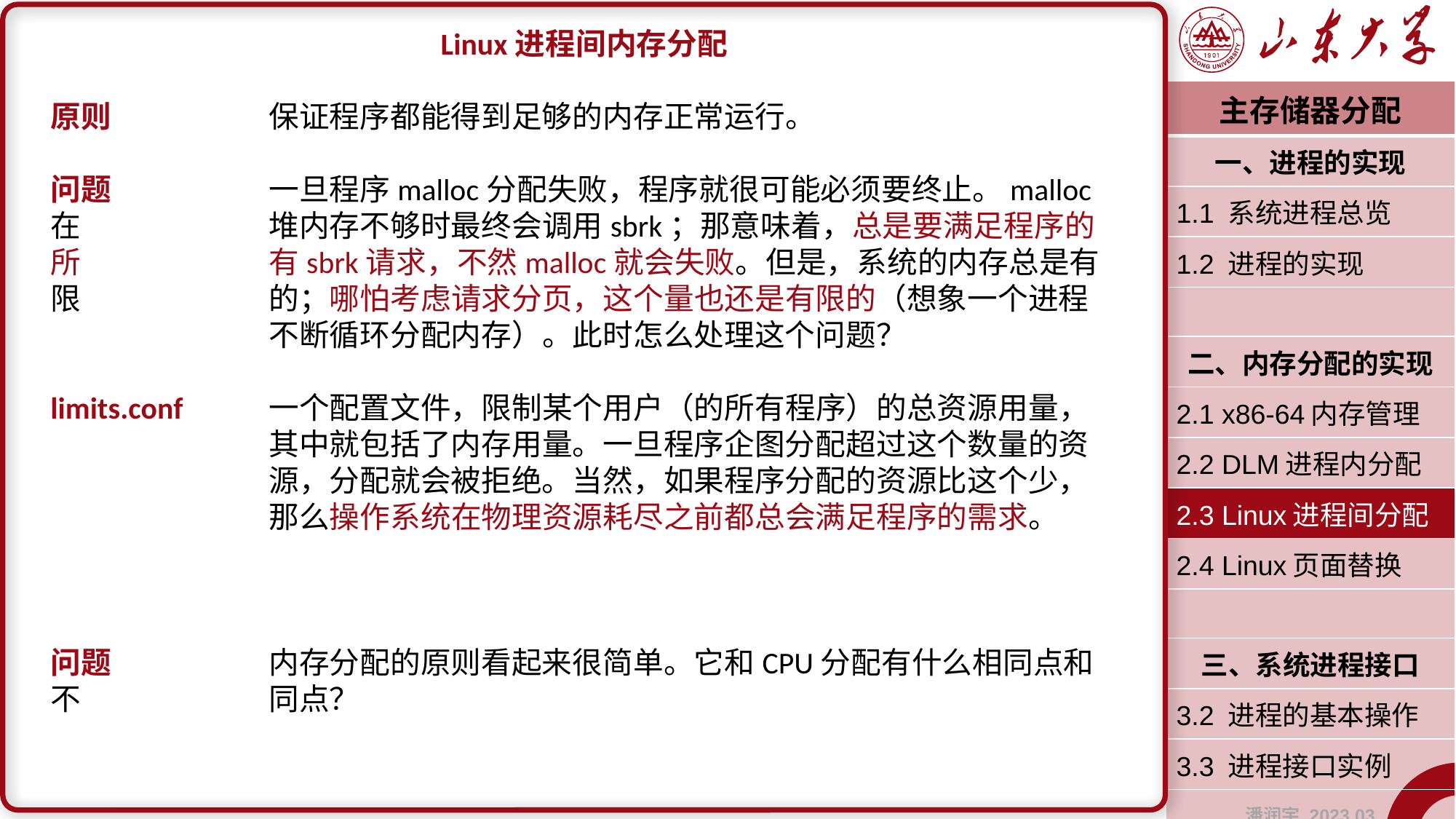

Linux进程间内存分配

原则		保证程序都能得到足够的内存正常运行。

问题		一旦程序malloc分配失败，程序就很可能必须要终止。malloc在		堆内存不够时最终会调用sbrk；那意味着，总是要满足程序的所		有sbrk请求，不然malloc就会失败。但是，系统的内存总是有限		的；哪怕考虑请求分页，这个量也还是有限的（想象一个进程		不断循环分配内存）。此时怎么处理这个问题？

limits.conf	一个配置文件，限制某个用户（的所有程序）的总资源用量，		其中就包括了内存用量。一旦程序企图分配超过这个数量的资		源，分配就会被拒绝。当然，如果程序分配的资源比这个少，		那么操作系统在物理资源耗尽之前都总会满足程序的需求。

问题		内存分配的原则看起来很简单。它和CPU分配有什么相同点和不		同点？
| 主存储器分配 |
| --- |
| 一、进程的实现 |
| 1.1 系统进程总览 |
| 1.2 进程的实现 |
|  |
| 二、内存分配的实现 |
| 2.1 x86-64内存管理 |
| 2.2 DLM进程内分配 |
| 2.3 Linux进程间分配 |
| 2.4 Linux页面替换 |
|  |
| 三、系统进程接口 |
| 3.2 进程的基本操作 |
| 3.3 进程接口实例 |
| 潘润宇 2023.03 |